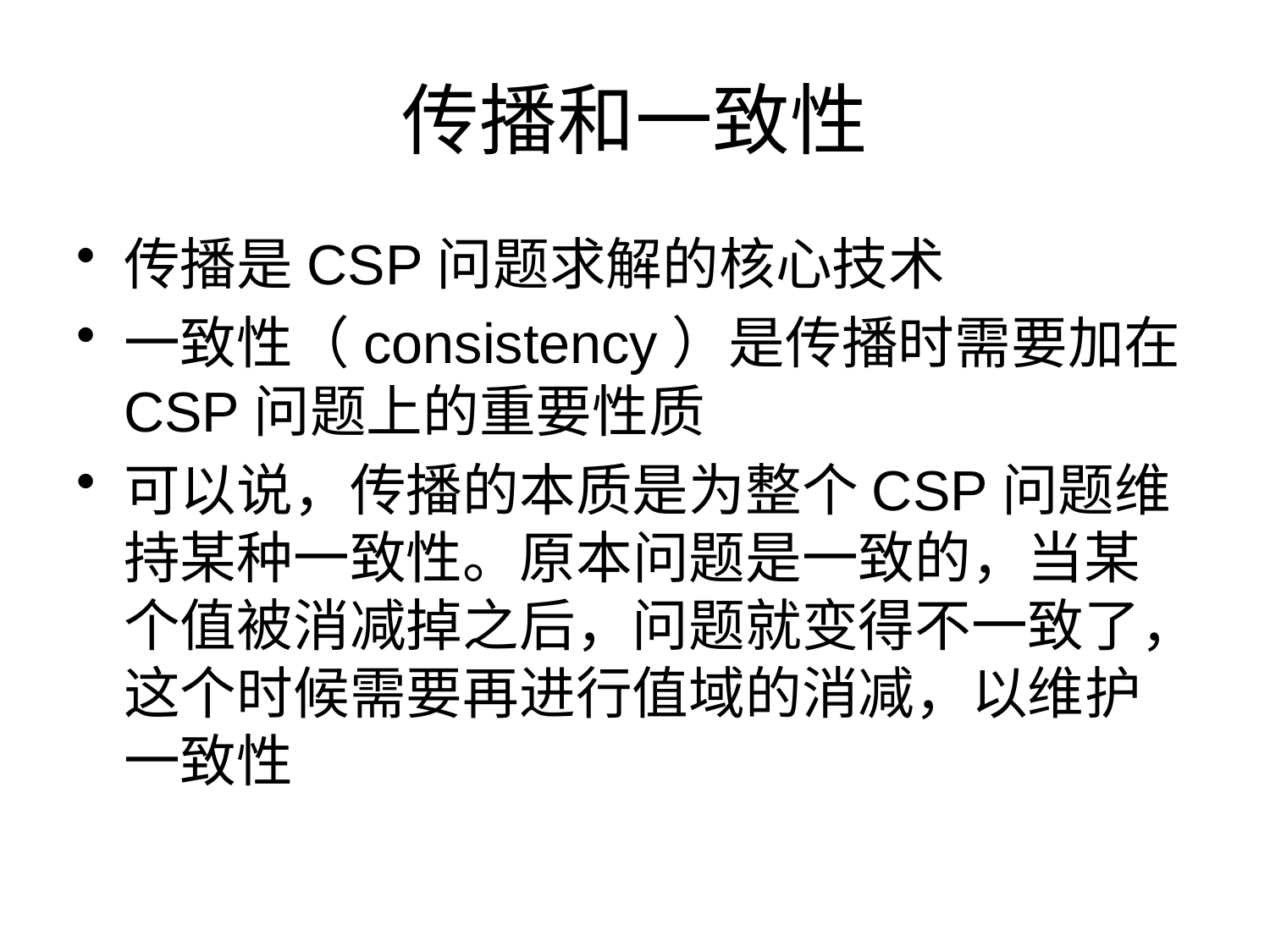

# 传播和一致性
传播是CSP问题求解的核心技术
一致性（consistency）是传播时需要加在CSP问题上的重要性质
可以说，传播的本质是为整个CSP问题维持某种一致性。原本问题是一致的，当某个值被消减掉之后，问题就变得不一致了，这个时候需要再进行值域的消减，以维护一致性